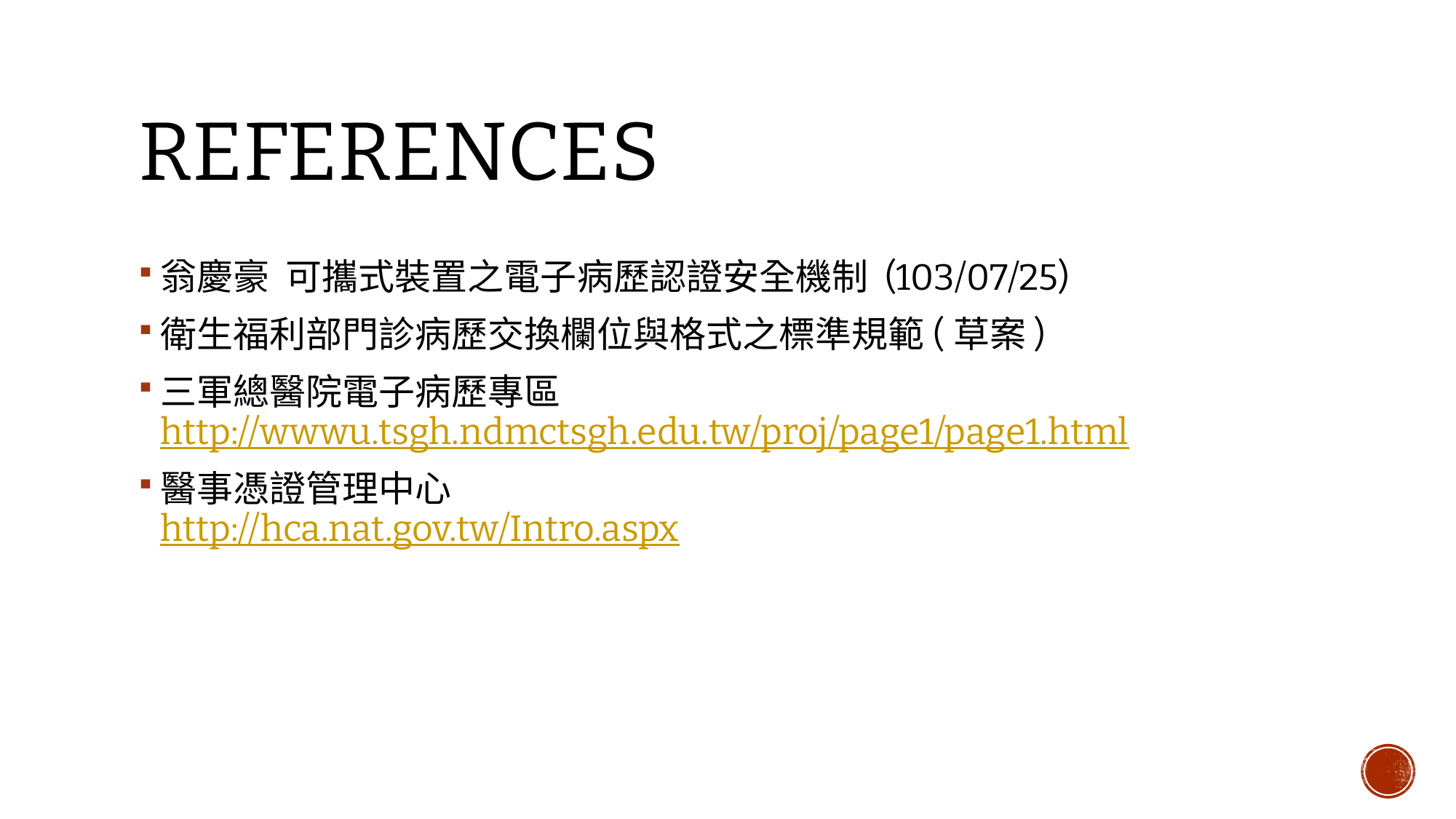

# References
翁慶豪  可攜式裝置之電子病歷認證安全機制 (103/07/25)
衛生福利部門診病歷交換欄位與格式之標準規範(草案)
三軍總醫院電子病歷專區http://wwwu.tsgh.ndmctsgh.edu.tw/proj/page1/page1.html
醫事憑證管理中心
http://hca.nat.gov.tw/Intro.aspx